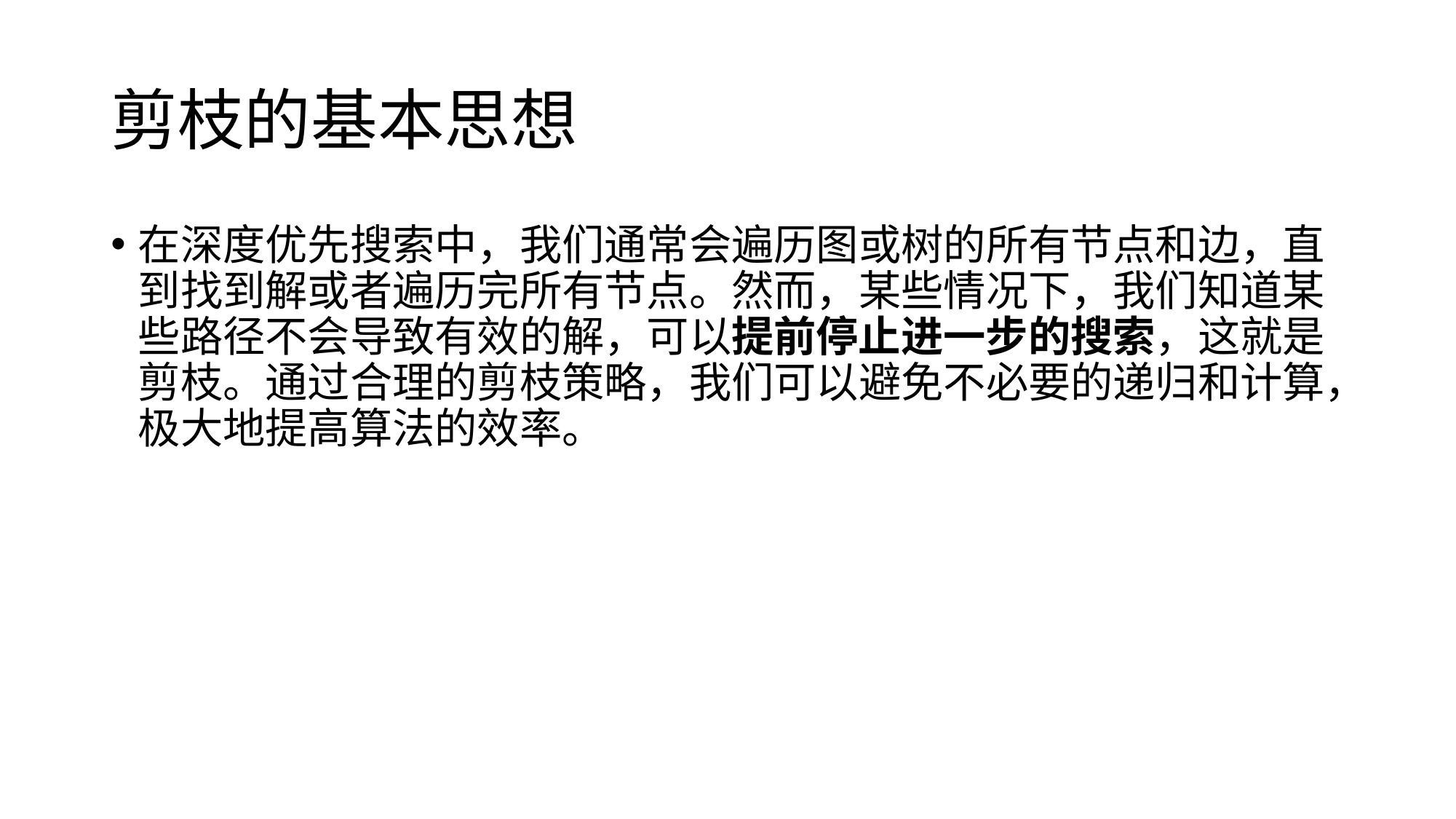

# 剪枝的基本思想
在深度优先搜索中，我们通常会遍历图或树的所有节点和边，直到找到解或者遍历完所有节点。然而，某些情况下，我们知道某些路径不会导致有效的解，可以提前停止进一步的搜索，这就是剪枝。通过合理的剪枝策略，我们可以避免不必要的递归和计算，极大地提高算法的效率。